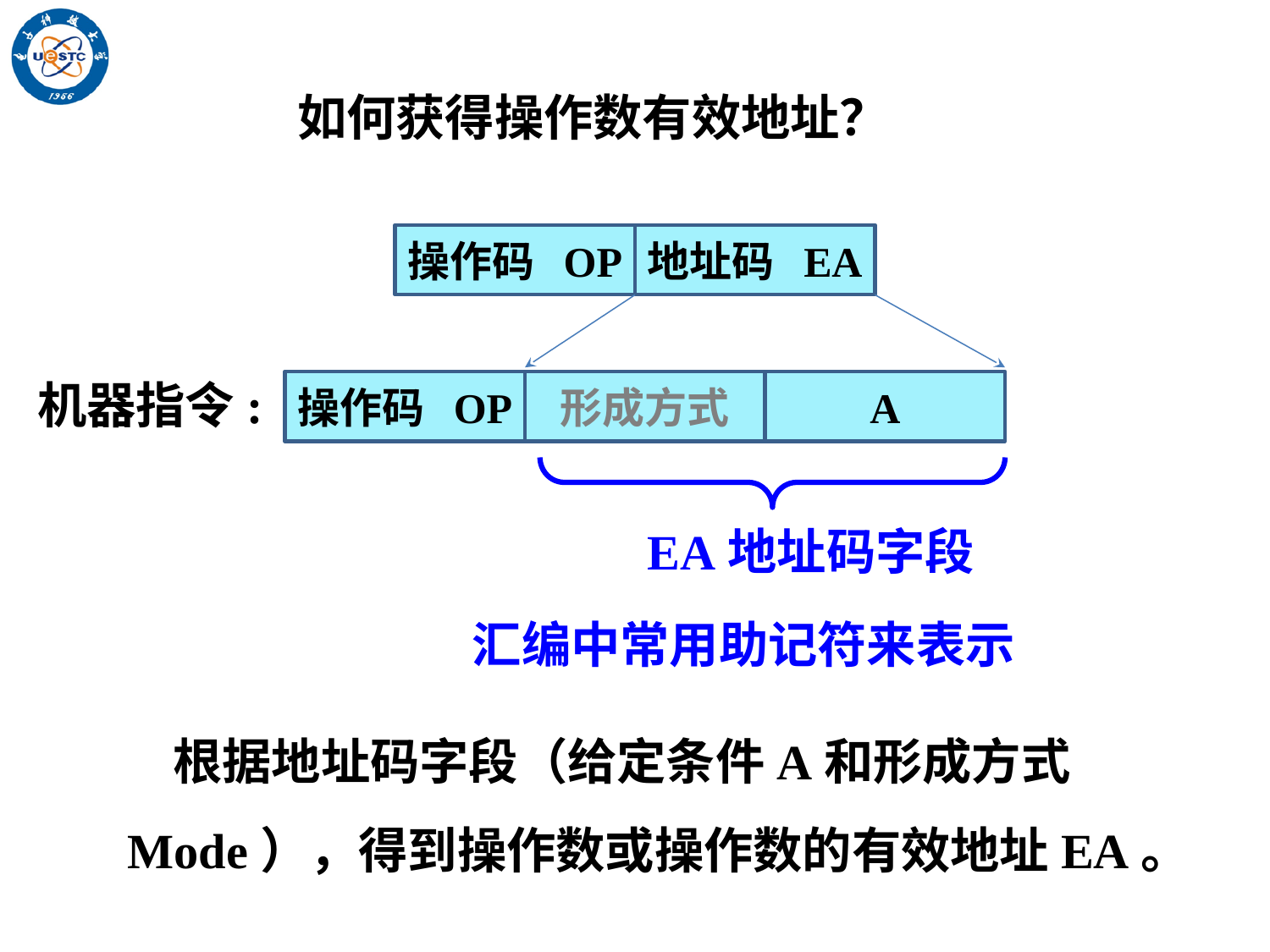

如何获得操作数有效地址？
操作码  OP
地址码  EA

机器指令:
操作码  OP
形成方式
A
EA地址码字段
汇编中常用助记符来表示
   根据地址码字段（给定条件A和形成方式Mode），得到操作数或操作数的有效地址EA。